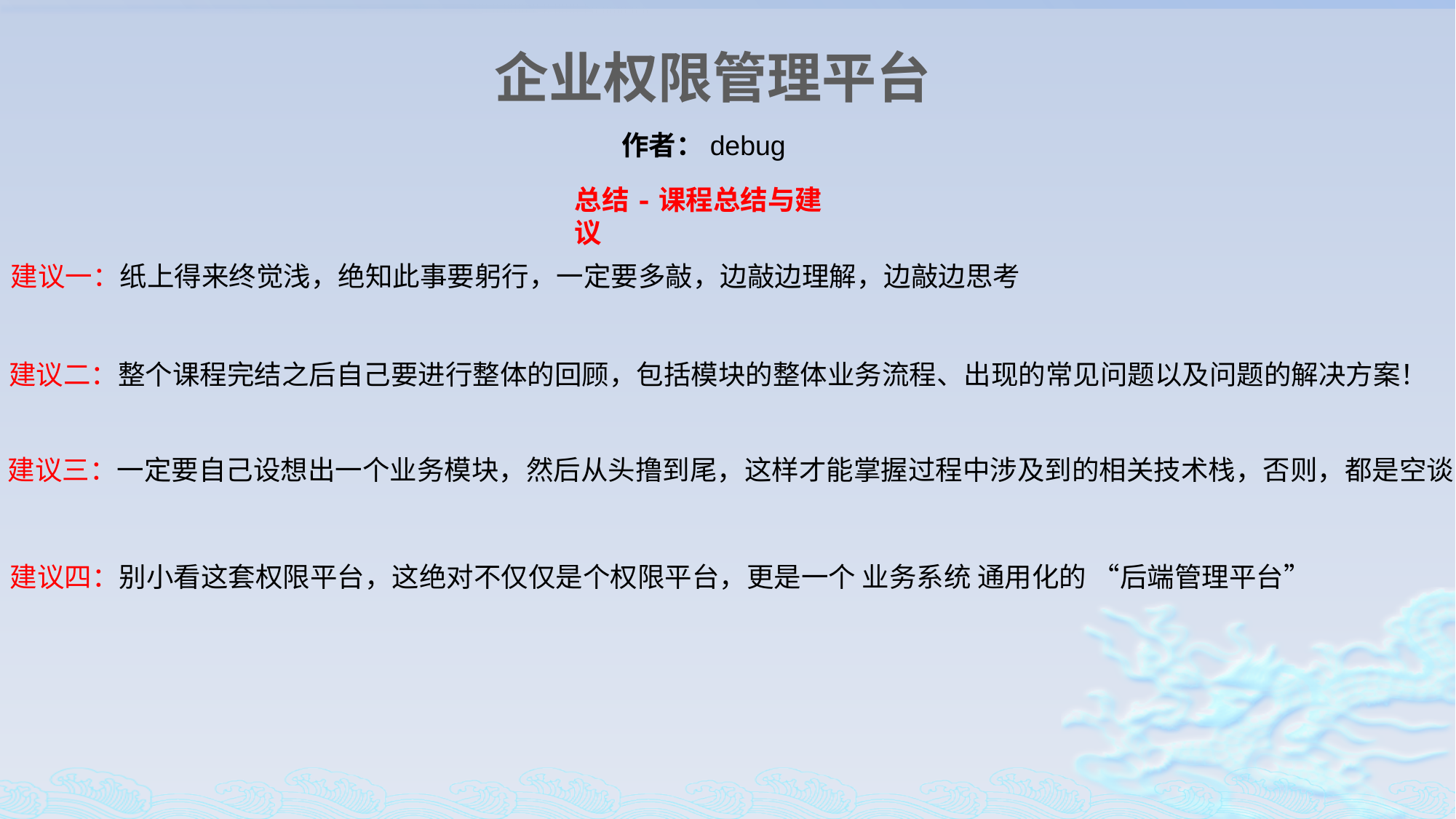

企业权限管理平台
作者：debug
总结-课程总结与建议
建议一：纸上得来终觉浅，绝知此事要躬行，一定要多敲，边敲边理解，边敲边思考
建议二：整个课程完结之后自己要进行整体的回顾，包括模块的整体业务流程、出现的常见问题以及问题的解决方案！
建议三：一定要自己设想出一个业务模块，然后从头撸到尾，这样才能掌握过程中涉及到的相关技术栈，否则，都是空谈
建议四：别小看这套权限平台，这绝对不仅仅是个权限平台，更是一个 业务系统 通用化的 “后端管理平台”